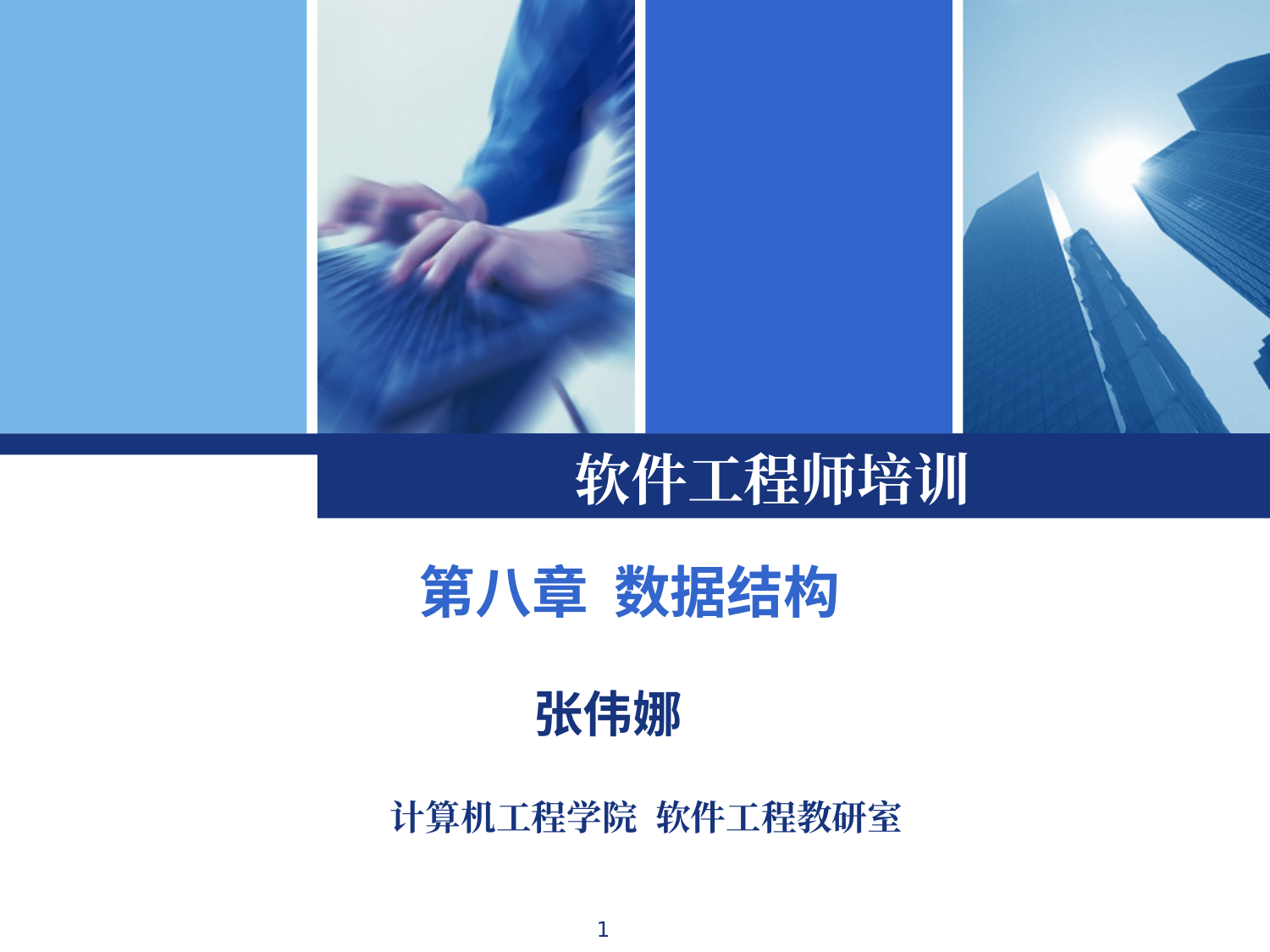

# 软件工程师培训
第八章  数据结构
张伟娜
计算机工程学院  软件工程教研室
1